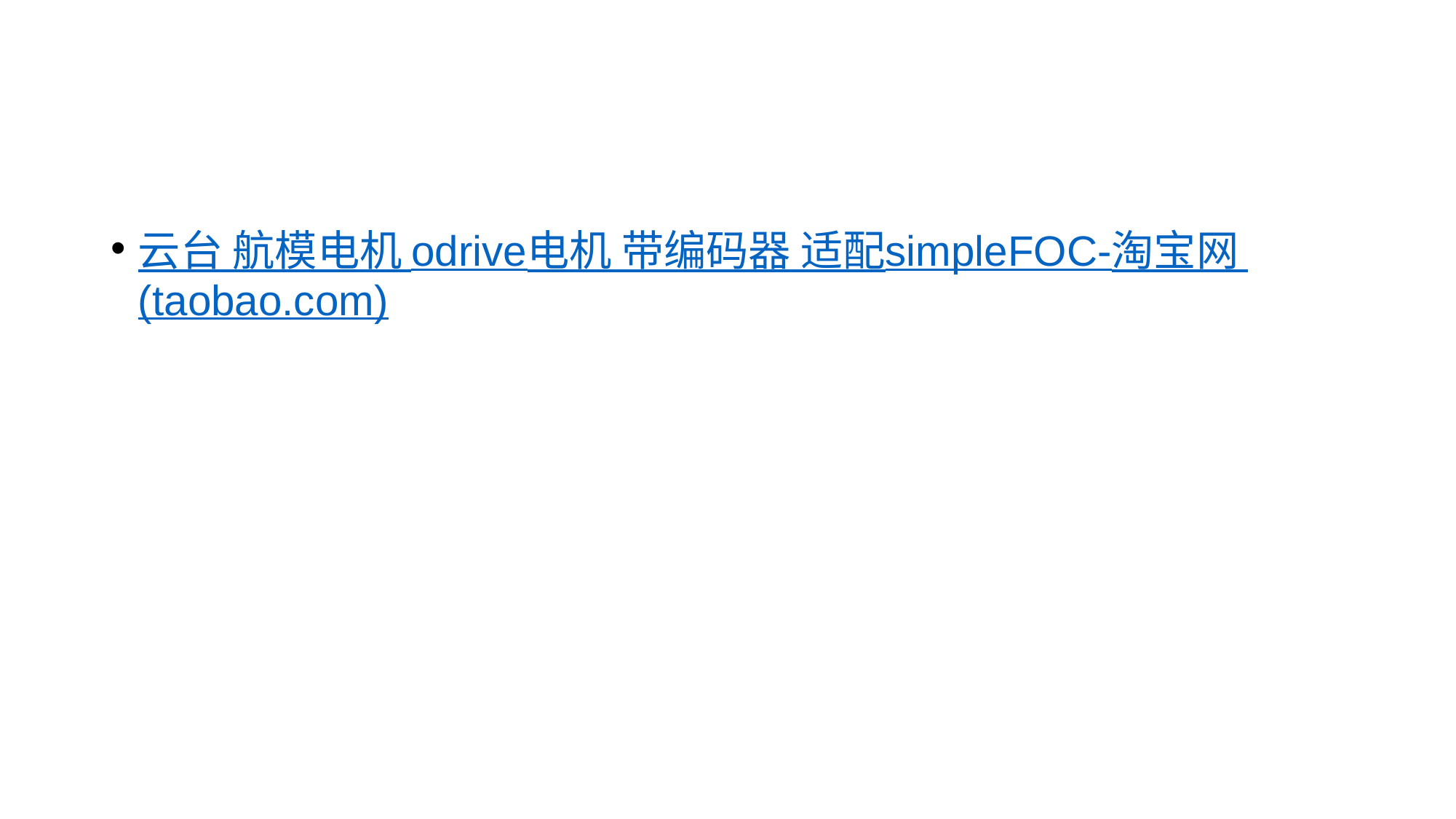

#
云台 航模电机 odrive电机 带编码器 适配simpleFOC-淘宝网 (taobao.com)